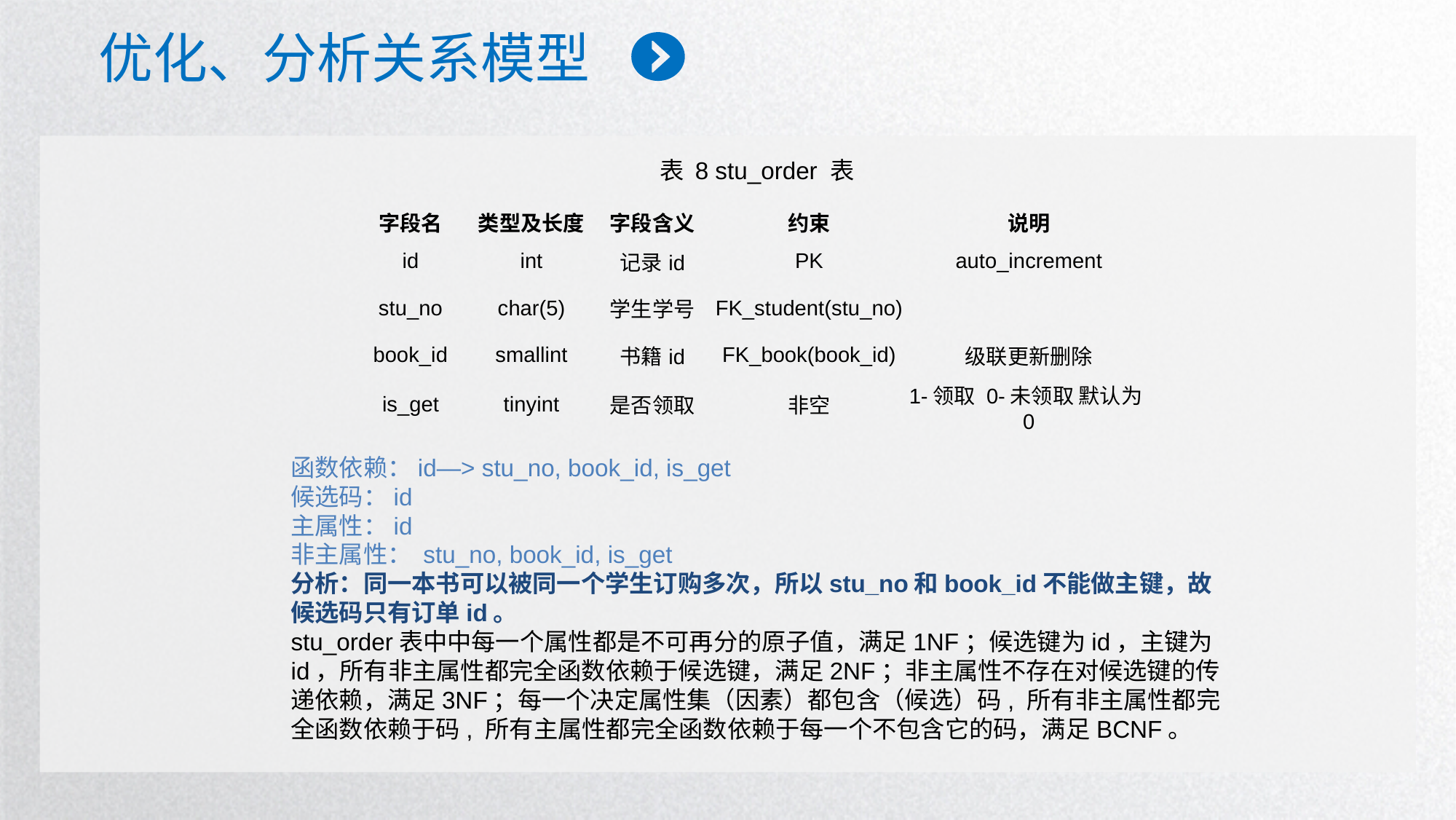

优化、分析关系模型

表 8 stu_order 表
| 字段名 | 类型及长度 | 字段含义 | 约束 | 说明 |
| --- | --- | --- | --- | --- |
| id | int | 记录id | PK | auto\_increment |
| stu\_no | char(5) | 学生学号 | FK\_student(stu\_no) |  |
| book\_id | smallint | 书籍id | FK\_book(book\_id) | 级联更新删除 |
| is\_get | tinyint | 是否领取 | 非空 | 1-领取 0-未领取 默认为0 |
函数依赖：id—> stu_no, book_id, is_get
候选码：id
主属性：id
非主属性： stu_no, book_id, is_get
分析：同一本书可以被同一个学生订购多次，所以stu_no和book_id不能做主键，故候选码只有订单id。
stu_order表中中每一个属性都是不可再分的原子值，满足1NF；候选键为id，主键为id，所有非主属性都完全函数依赖于候选键，满足2NF；非主属性不存在对候选键的传递依赖，满足3NF；每一个决定属性集（因素）都包含（候选）码, 所有非主属性都完全函数依赖于码, 所有主属性都完全函数依赖于每一个不包含它的码，满足BCNF。